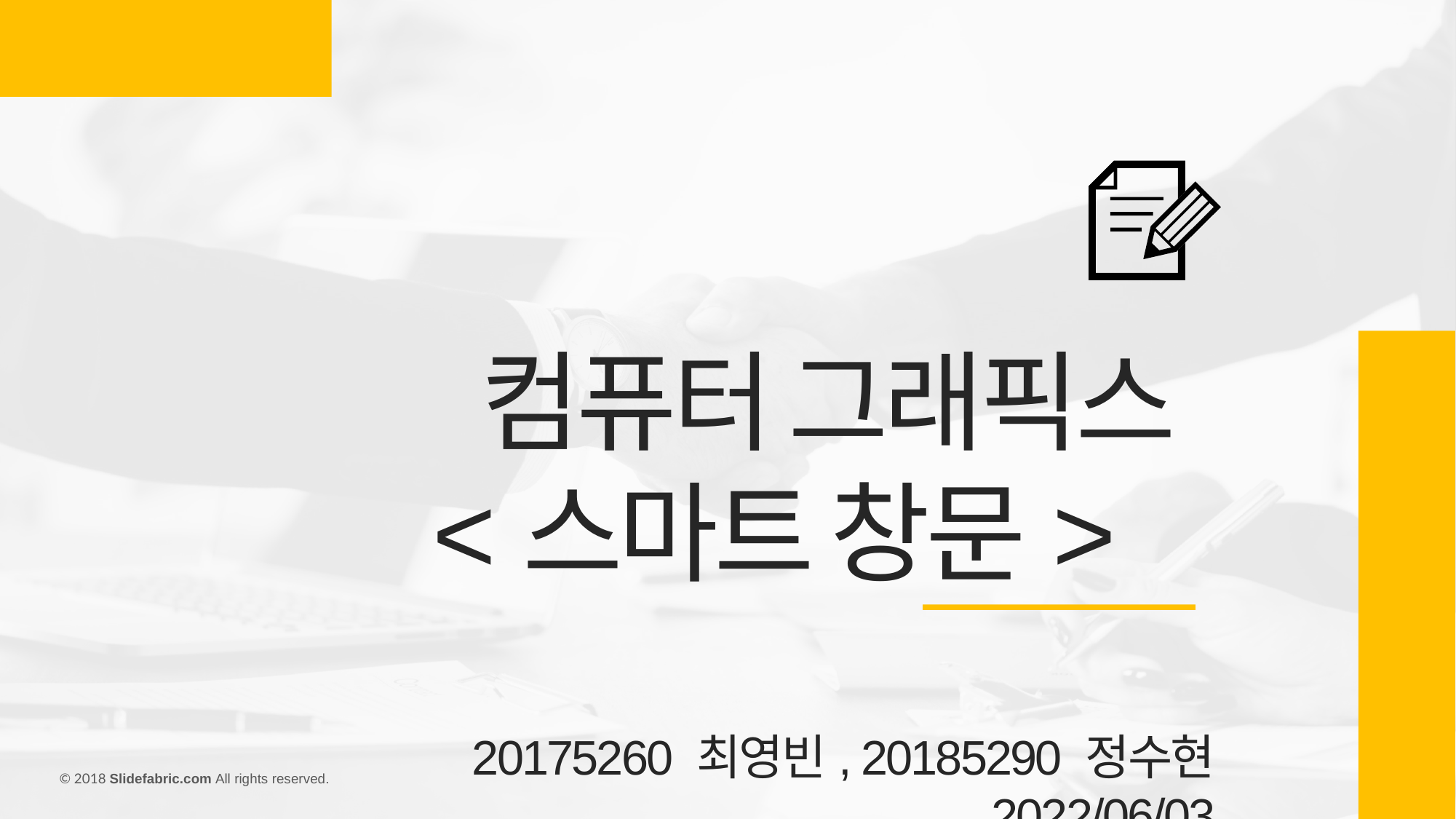

컴퓨터 그래픽스
<스마트 창문>
20175260 최영빈, 20185290 정수현
2022/06/03